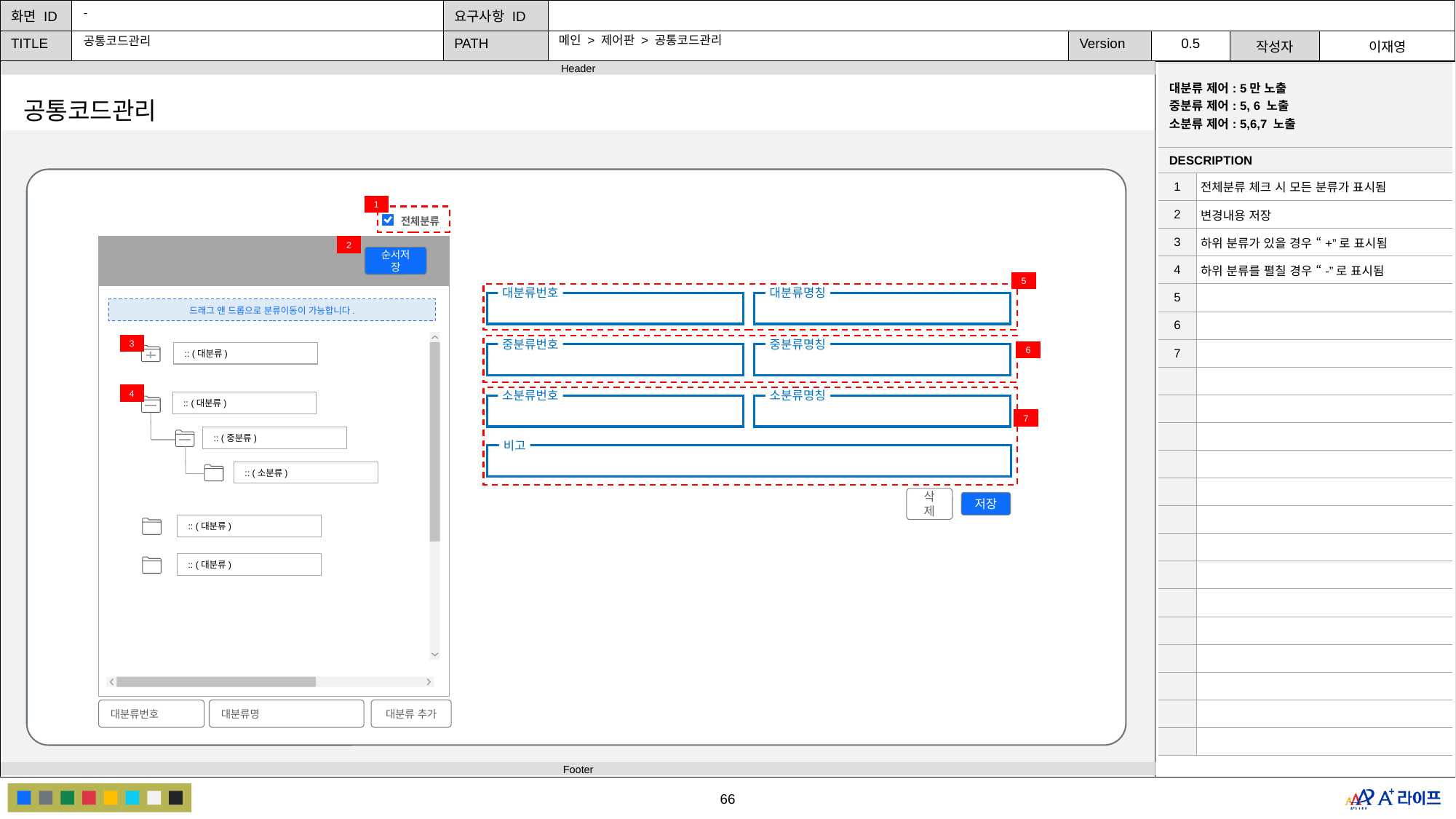

-

메인 > 제어판 > 공통코드관리
공통코드관리
| 대분류 제어: 5만 노출 중분류 제어: 5, 6 노출 소분류 제어: 5,6,7 노출 |  |
| --- | --- |
| DESCRIPTION |  |
| 1 | 전체분류 체크 시 모든 분류가 표시됨 |
| 2 | 변경내용 저장 |
| 3 | 하위 분류가 있을 경우 “+”로 표시됨 |
| 4 | 하위 분류를 펼칠 경우 “-”로 표시됨 |
| 5 |  |
| 6 |  |
| 7 |  |
|  |  |
|  |  |
|  |  |
|  |  |
|  |  |
|  |  |
|  |  |
|  |  |
|  |  |
|  |  |
|  |  |
|  |  |
|  |  |
|  |  |
공통코드관리

1

전체분류

2

순서저장
5

대분류번호

대분류명칭

드래그 앤 드롭으로 분류이동이 가능합니다.

3

중분류번호

중분류명칭

6
:: (대분류)

4

소분류번호

소분류명칭

:: (대분류)

7
:: (중분류)

비고

:: (소분류)

저장
삭제
:: (대분류)

:: (대분류)

대분류명
대분류 추가
대분류번호